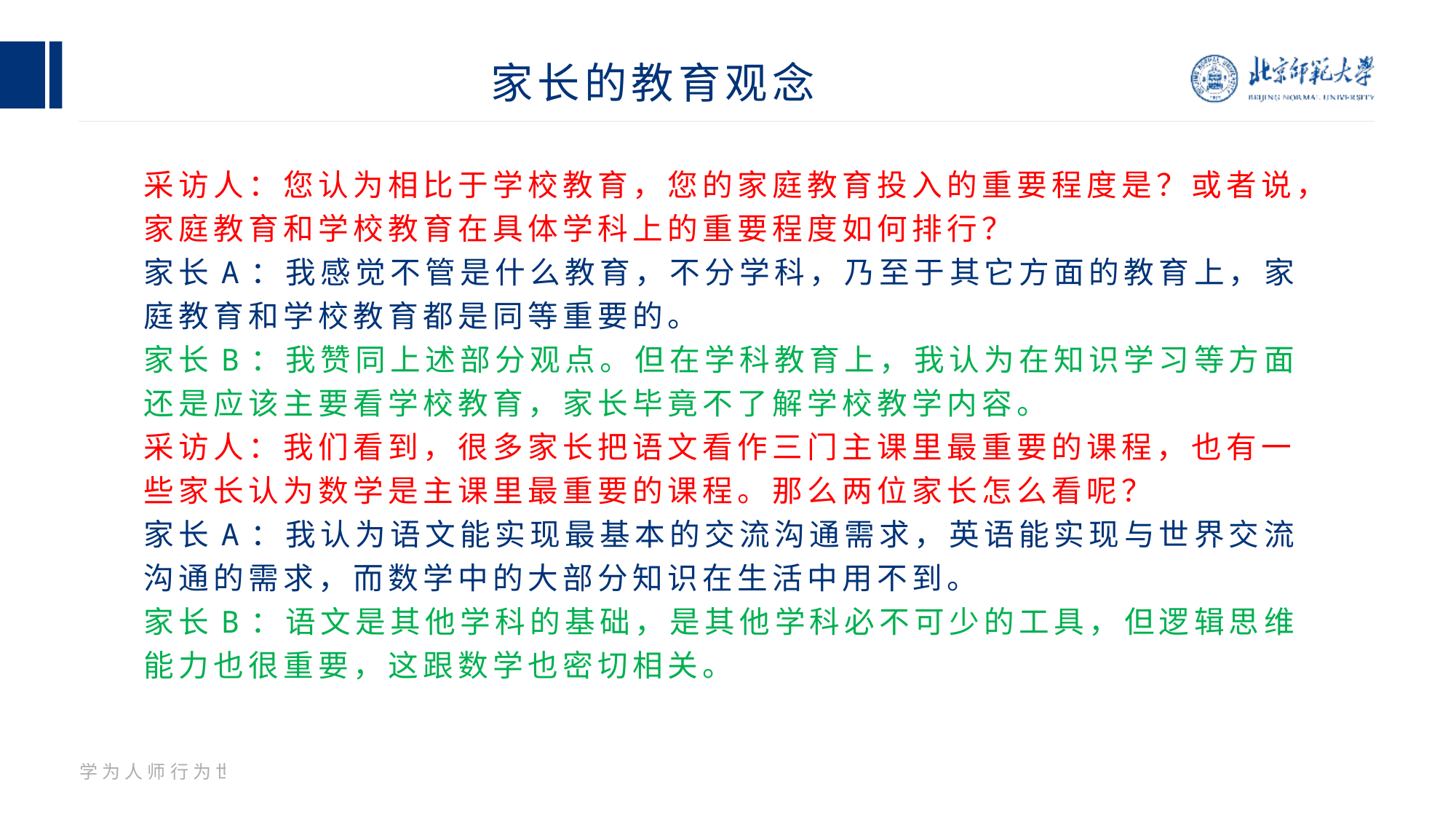

家长的教育观念
采访人：您认为相比于学校教育，您的家庭教育投入的重要程度是？或者说，家庭教育和学校教育在具体学科上的重要程度如何排行？
家长A：我感觉不管是什么教育，不分学科，乃至于其它方面的教育上，家庭教育和学校教育都是同等重要的。
家长B：我赞同上述部分观点。但在学科教育上，我认为在知识学习等方面还是应该主要看学校教育，家长毕竟不了解学校教学内容。
采访人：我们看到，很多家长把语文看作三门主课里最重要的课程，也有一些家长认为数学是主课里最重要的课程。那么两位家长怎么看呢？
家长A：我认为语文能实现最基本的交流沟通需求，英语能实现与世界交流沟通的需求，而数学中的大部分知识在生活中用不到。
家长B：语文是其他学科的基础，是其他学科必不可少的工具，但逻辑思维能力也很重要，这跟数学也密切相关。